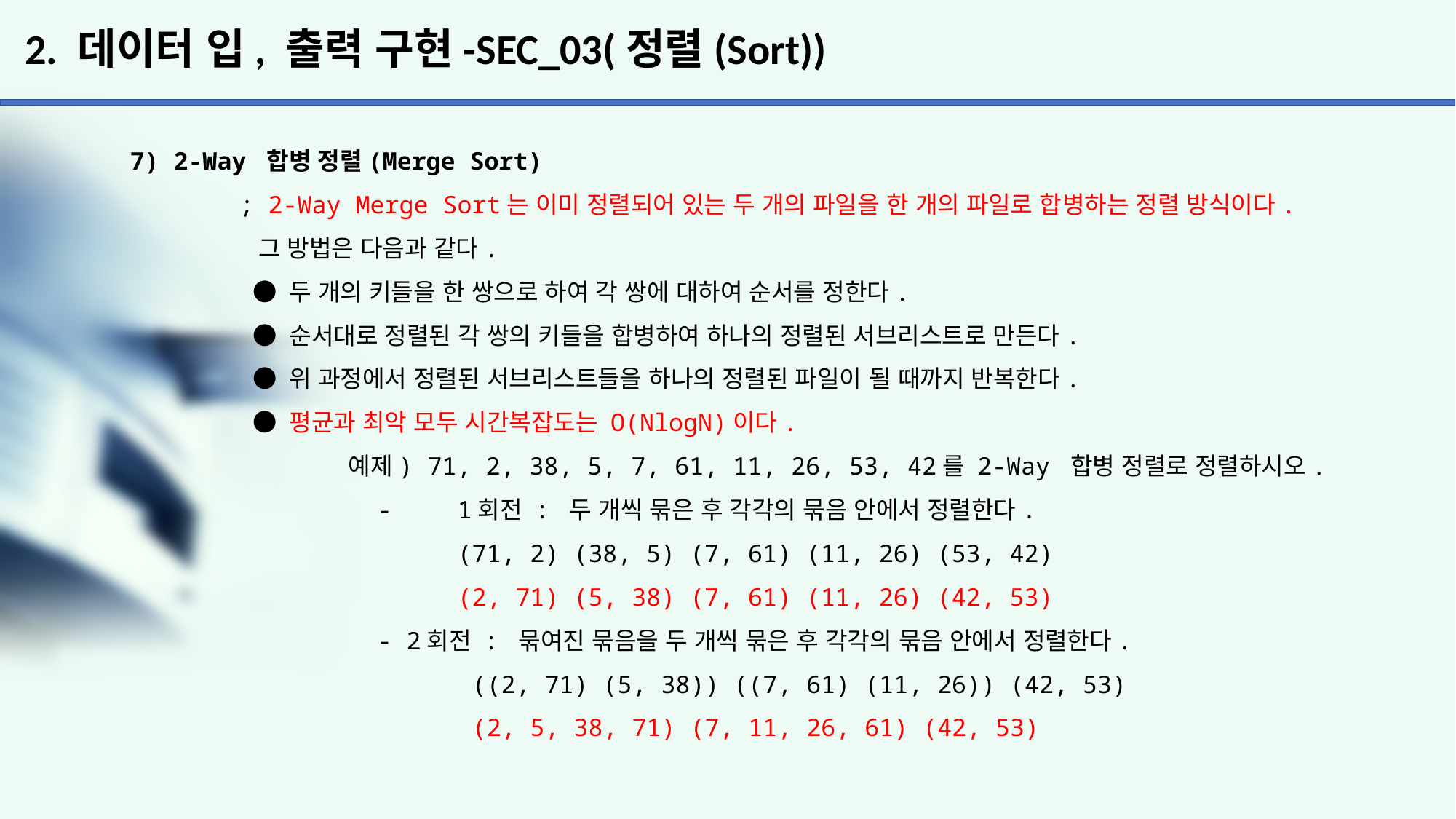

# 2. 데이터 입, 출력 구현-SEC_03(정렬(Sort))
7) 2-Way 합병 정렬(Merge Sort)
	; 2-Way Merge Sort는 이미 정렬되어 있는 두 개의 파일을 한 개의 파일로 합병하는 정렬 방식이다.
	  그 방법은 다음과 같다.
	  ● 두 개의 키들을 한 쌍으로 하여 각 쌍에 대하여 순서를 정한다.
	  ● 순서대로 정렬된 각 쌍의 키들을 합병하여 하나의 정렬된 서브리스트로 만든다.
	  ● 위 과정에서 정렬된 서브리스트들을 하나의 정렬된 파일이 될 때까지 반복한다.
	  ● 평균과 최악 모두 시간복잡도는 O(NlogN)이다.
		예제) 71, 2, 38, 5, 7, 61, 11, 26, 53, 42를 2-Way 합병 정렬로 정렬하시오.
		  - 	1회전 : 두 개씩 묶은 후 각각의 묶음 안에서 정렬한다.
			(71, 2) (38, 5) (7, 61) (11, 26) (53, 42)
			(2, 71) (5, 38) (7, 61) (11, 26) (42, 53)
		  - 2회전 : 묶여진 묶음을 두 개씩 묶은 후 각각의 묶음 안에서 정렬한다.
			 ((2, 71) (5, 38)) ((7, 61) (11, 26)) (42, 53)
			 (2, 5, 38, 71) (7, 11, 26, 61) (42, 53)